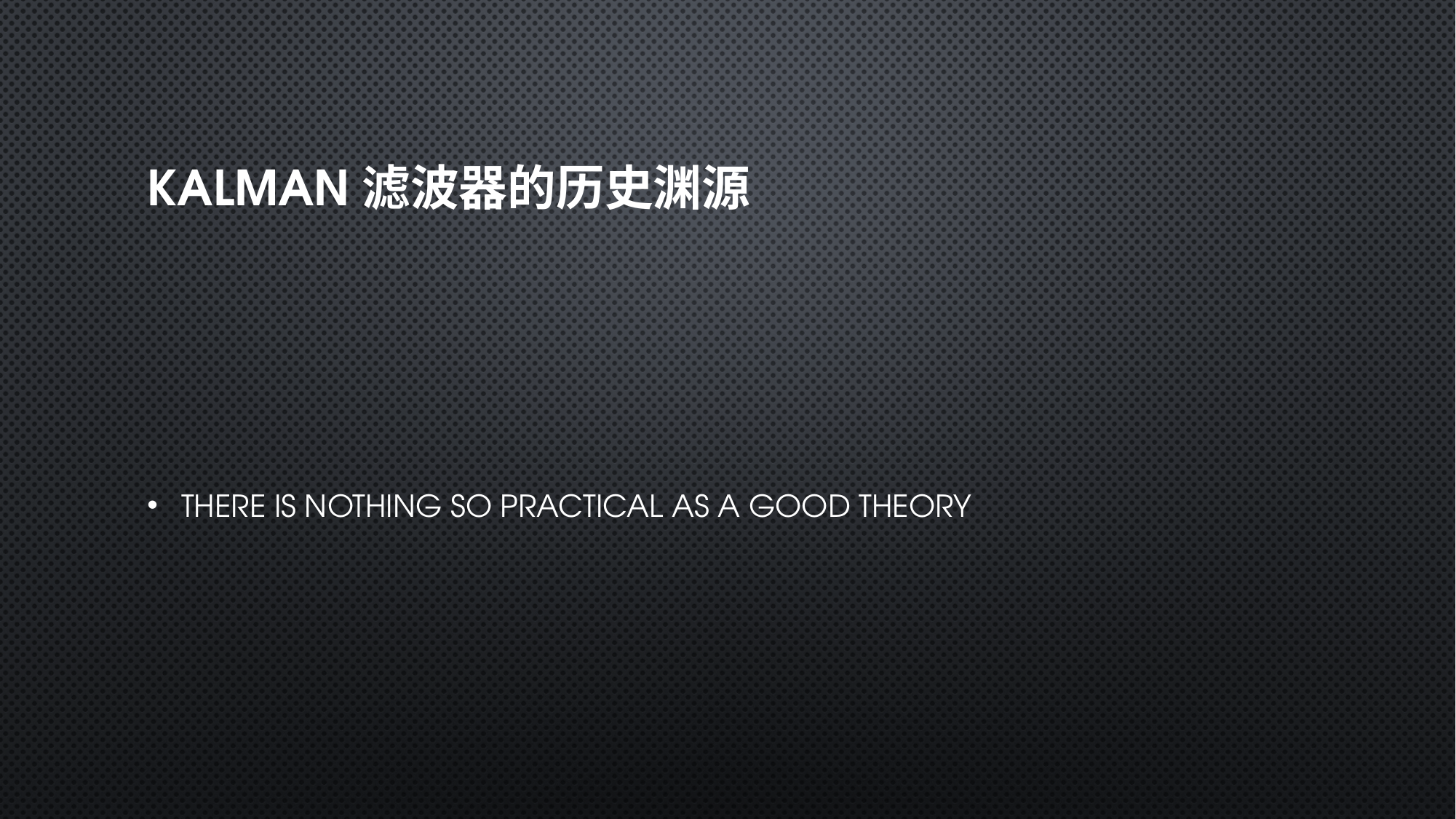

# Kalman滤波器的历史渊源
There is nothing so practical as a good theory